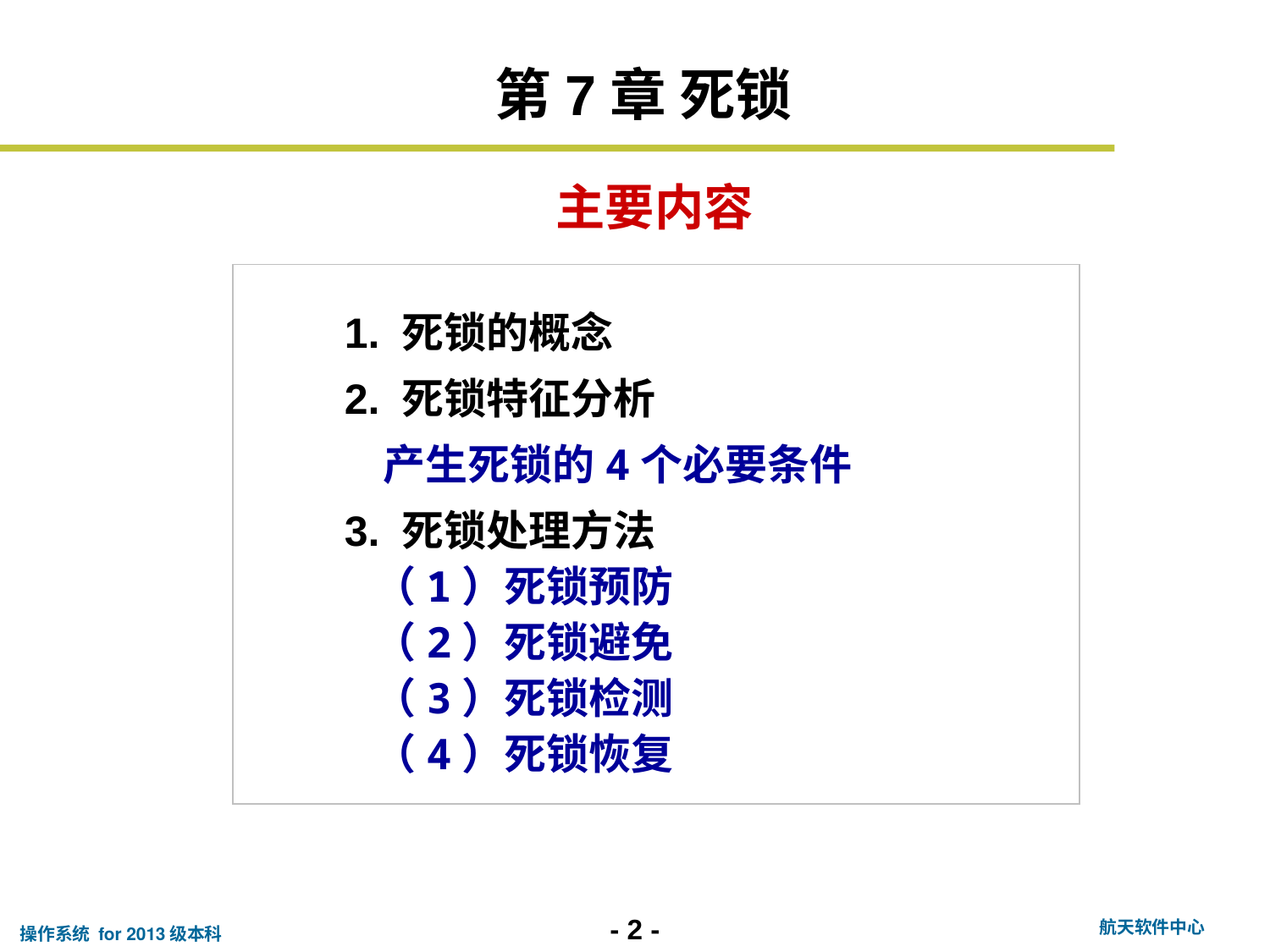

第7章 死锁
主要内容
1. 死锁的概念
2. 死锁特征分析
   产生死锁的4个必要条件
3. 死锁处理方法
  （1）死锁预防
  （2）死锁避免
  （3）死锁检测
  （4）死锁恢复